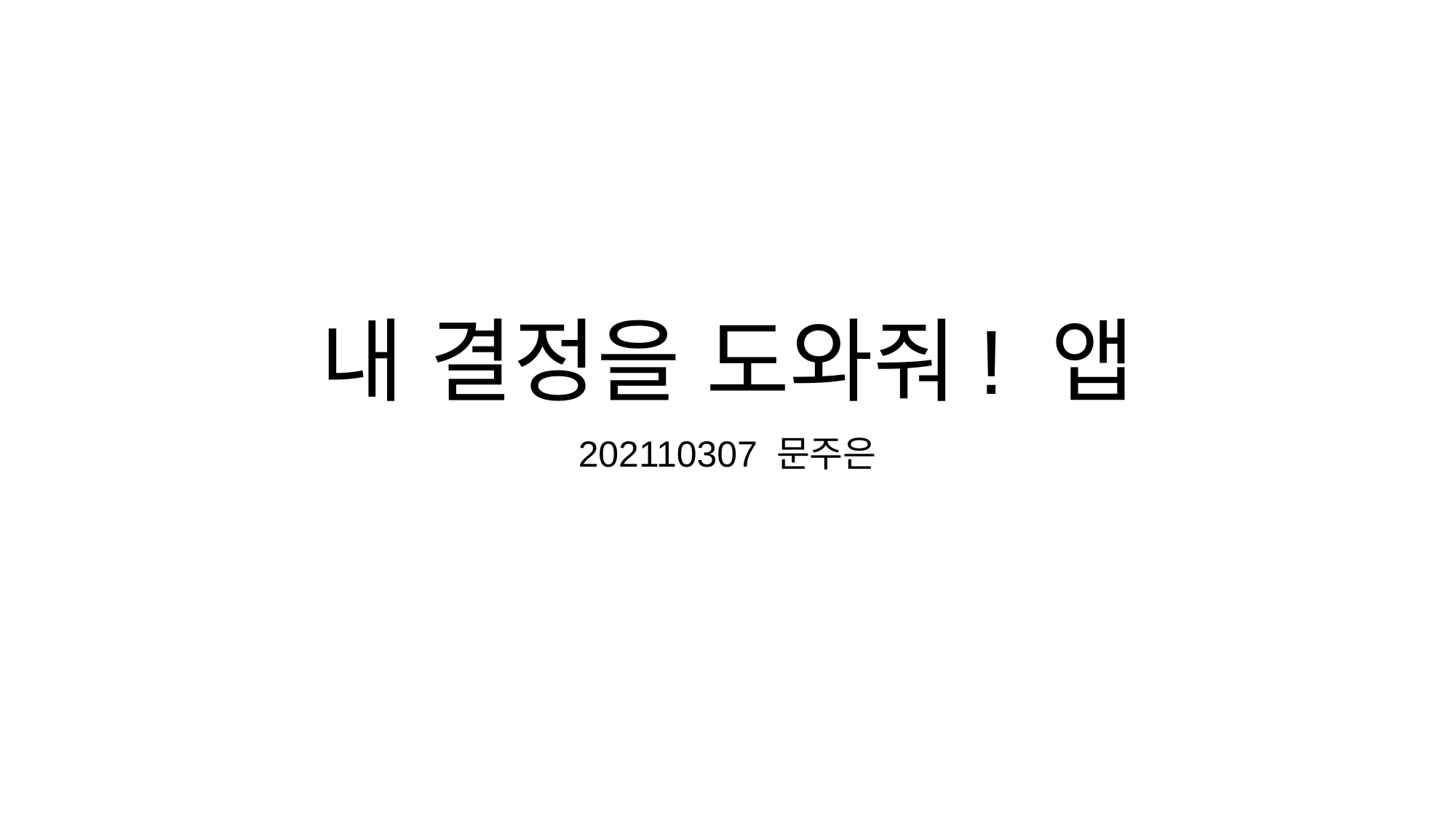

# 내 결정을 도와줘! 앱
202110307 문주은